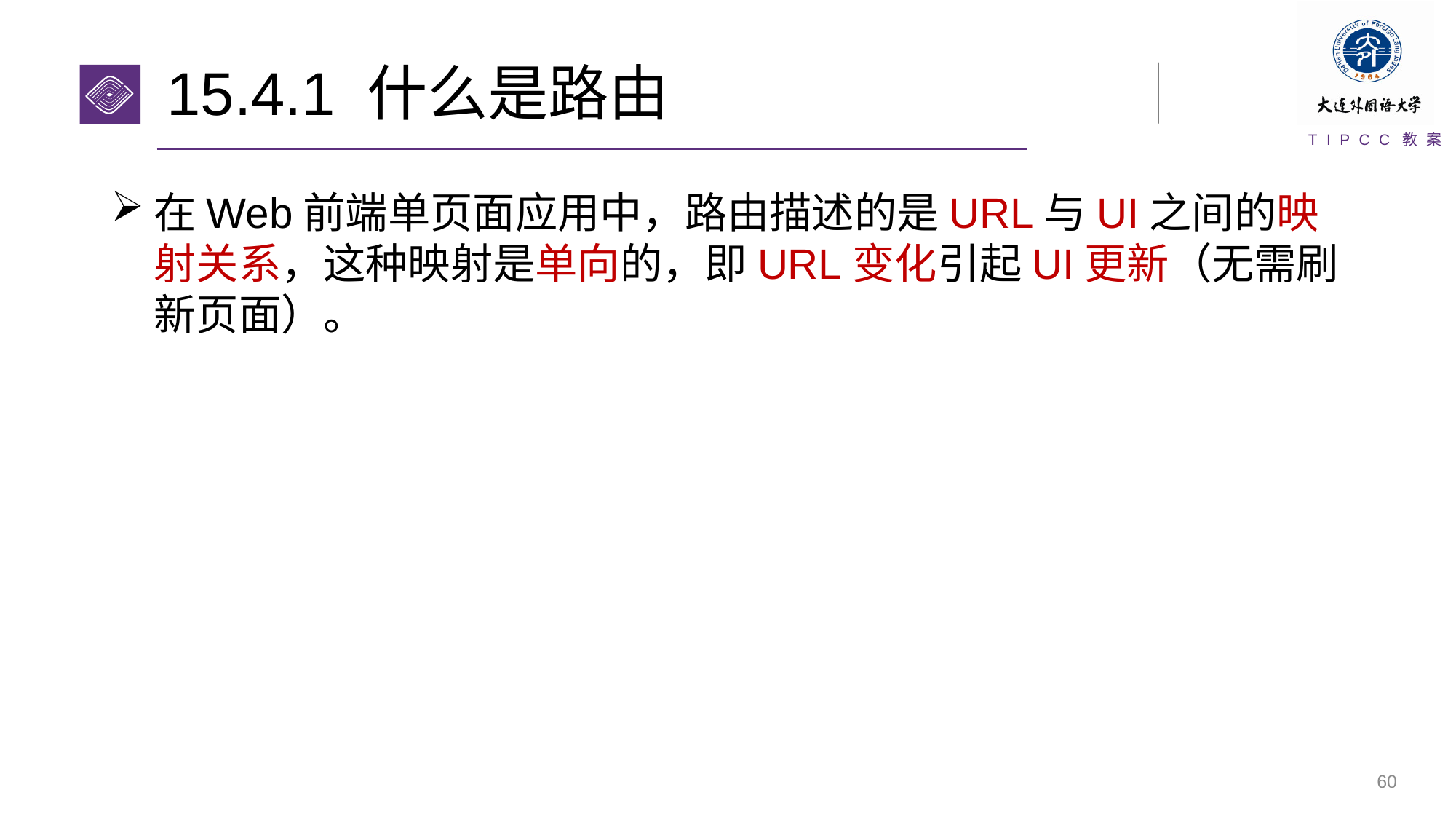

# 15.4.1 什么是路由
在Web前端单页面应用中，路由描述的是URL与UI之间的映射关系，这种映射是单向的，即URL变化引起UI更新（无需刷新页面）。
60